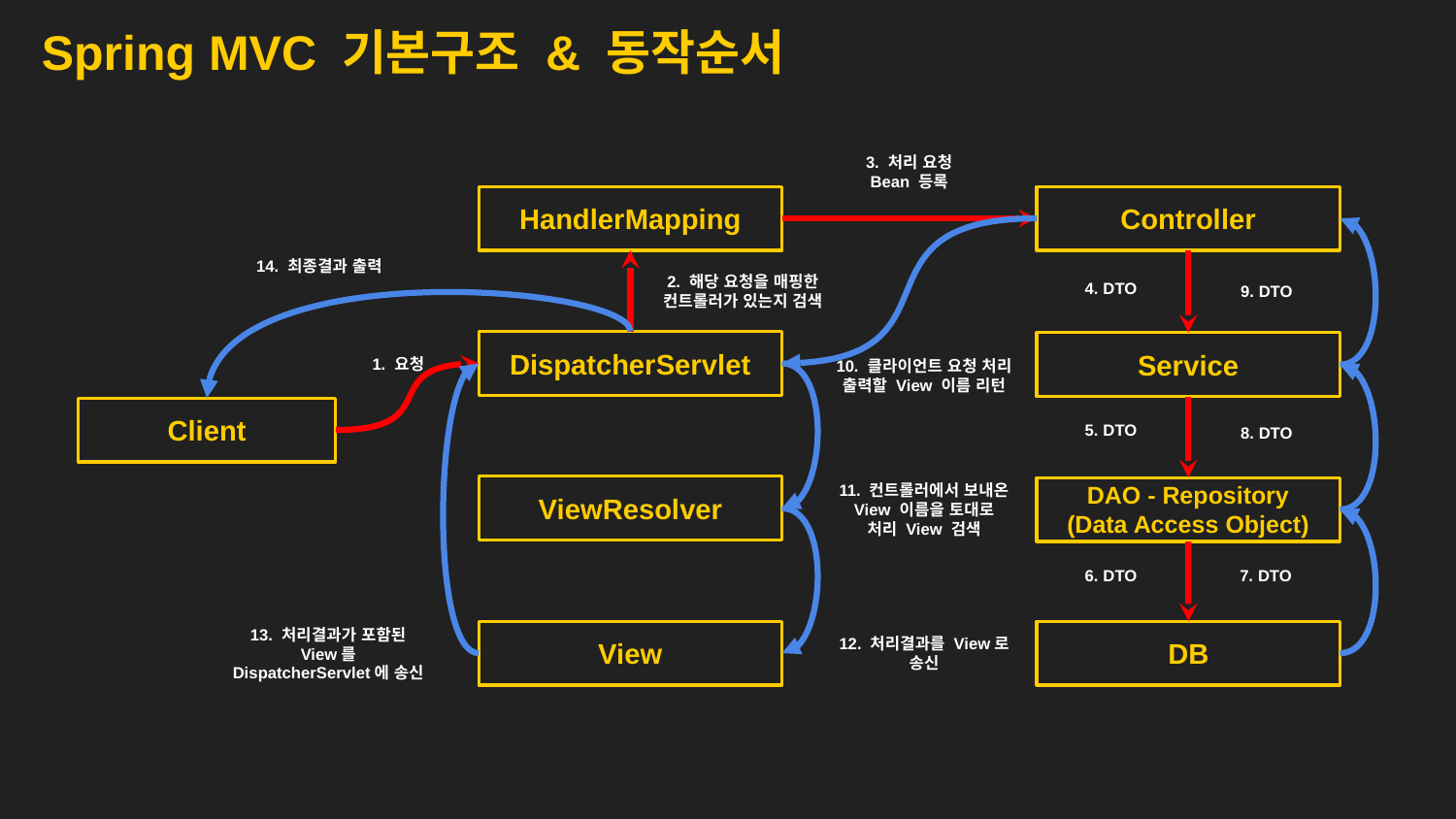

Spring MVC 기본구조 & 동작순서
3. 처리 요청
Bean 등록
HandlerMapping
Controller
14. 최종결과 출력
4. DTO
2. 해당 요청을 매핑한 컨트롤러가 있는지 검색
9. DTO
DispatcherServlet
Service
1. 요청
10. 클라이언트 요청 처리
출력할 View 이름 리턴
Client
5. DTO
8. DTO
ViewResolver
DAO - Repository
(Data Access Object)
11. 컨트롤러에서 보내온 View 이름을 토대로
처리 View 검색
7. DTO
6. DTO
View
DB
13. 처리결과가 포함된
View를 DispatcherServlet에 송신
12. 처리결과를 View로 송신